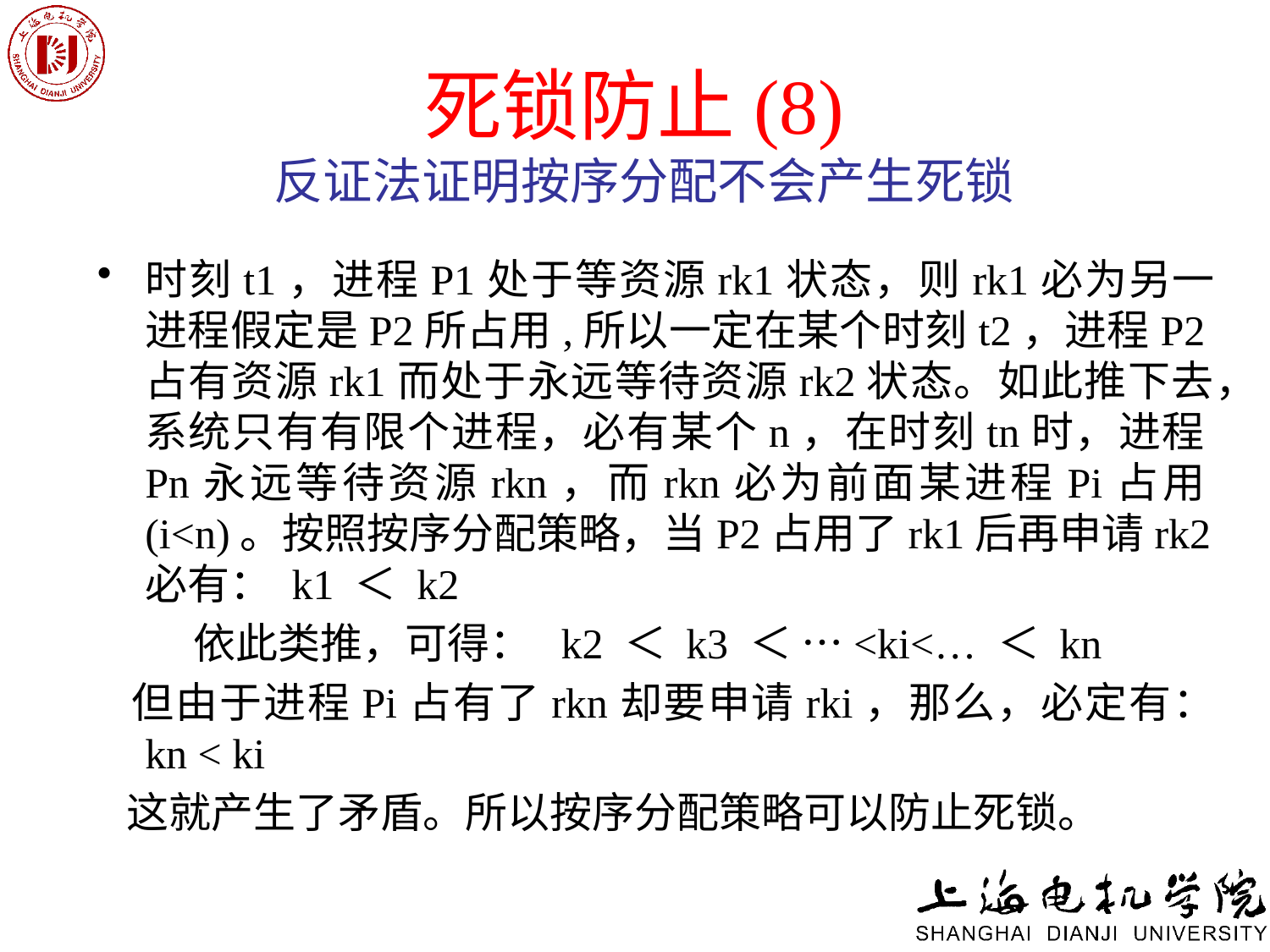

# 死锁防止(8) 反证法证明按序分配不会产生死锁
时刻t1，进程P1处于等资源rk1状态，则rk1必为另一进程假定是P2所占用,所以一定在某个时刻t2，进程P2占有资源rk1而处于永远等待资源rk2状态。如此推下去，系统只有有限个进程，必有某个n，在时刻tn时，进程Pn永远等待资源rkn，而rkn必为前面某进程Pi占用(i<n)。按照按序分配策略，当P2占用了rk1后再申请rk2必有： k1 ＜ k2
         依此类推，可得：  k2 ＜ k3 ＜ …<ki<… ＜ kn
  但由于进程Pi占有了rkn却要申请rki，那么，必定有： kn < ki
  这就产生了矛盾。所以按序分配策略可以防止死锁。